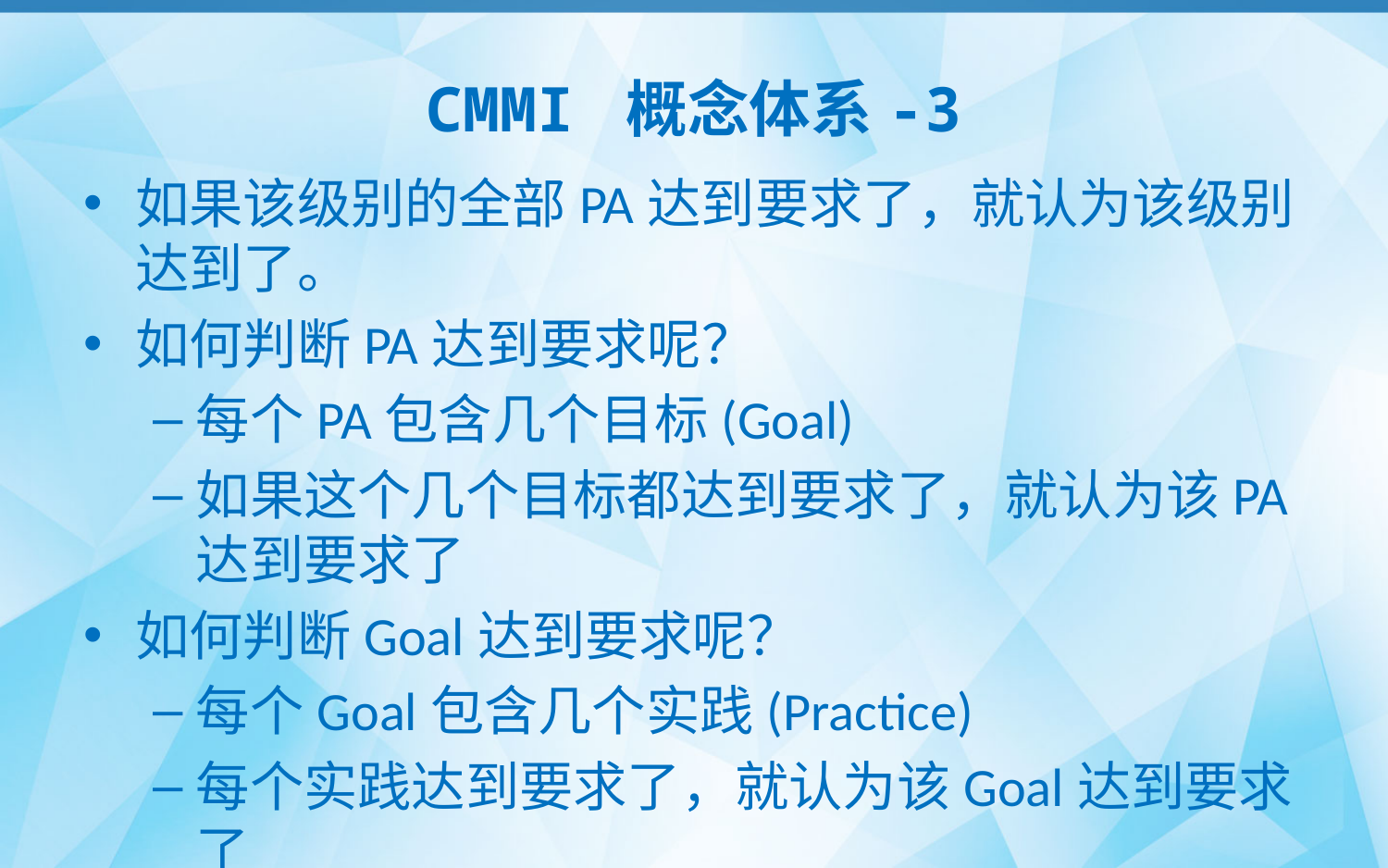

# CMMI 概念体系-3
如果该级别的全部PA达到要求了，就认为该级别达到了。
如何判断PA达到要求呢？
每个PA包含几个目标(Goal)
如果这个几个目标都达到要求了，就认为该PA达到要求了
如何判断Goal达到要求呢？
每个Goal包含几个实践(Practice)
每个实践达到要求了，就认为该Goal达到要求了